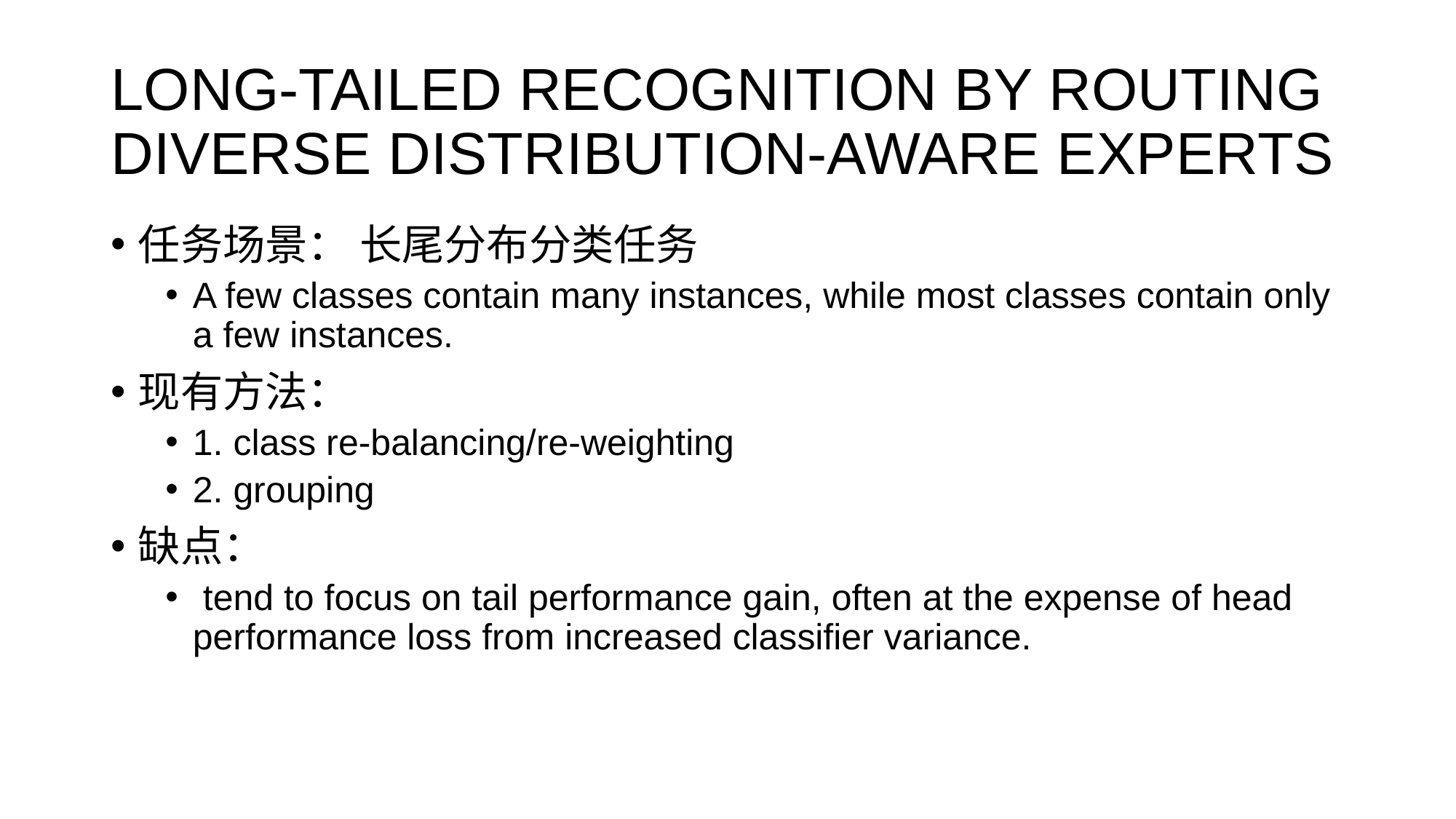

# LONG-TAILED RECOGNITION BY ROUTING DIVERSE DISTRIBUTION-AWARE EXPERTS
任务场景： 长尾分布分类任务
A few classes contain many instances, while most classes contain only a few instances.
现有方法：
1. class re-balancing/re-weighting
2. grouping
缺点：
 tend to focus on tail performance gain, often at the expense of head performance loss from increased classifier variance.